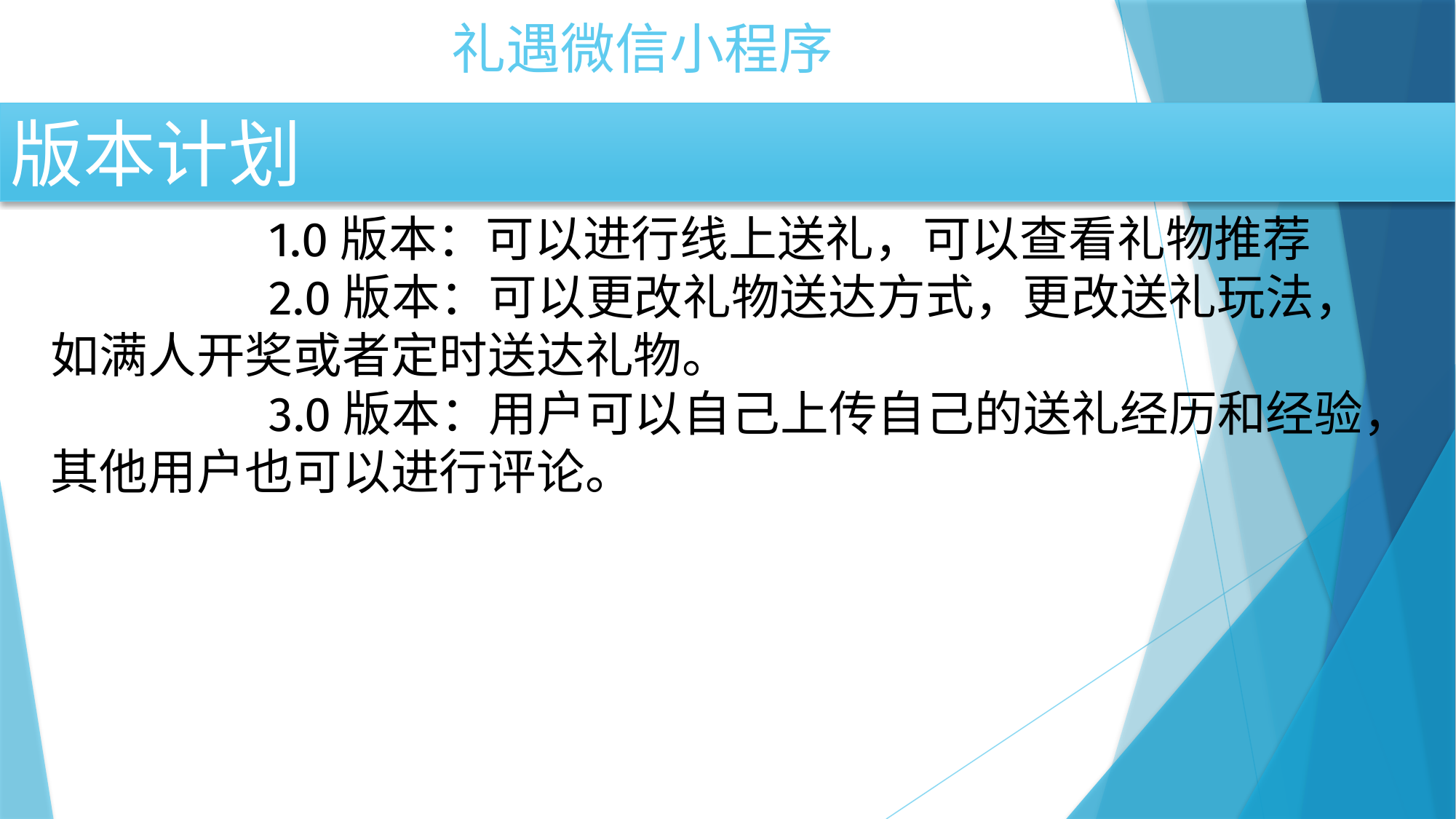

# 礼遇微信小程序
版本计划
		1.0版本：可以进行线上送礼，可以查看礼物推荐
		2.0版本：可以更改礼物送达方式，更改送礼玩法，如满人开奖或者定时送达礼物。
		3.0版本：用户可以自己上传自己的送礼经历和经验，其他用户也可以进行评论。